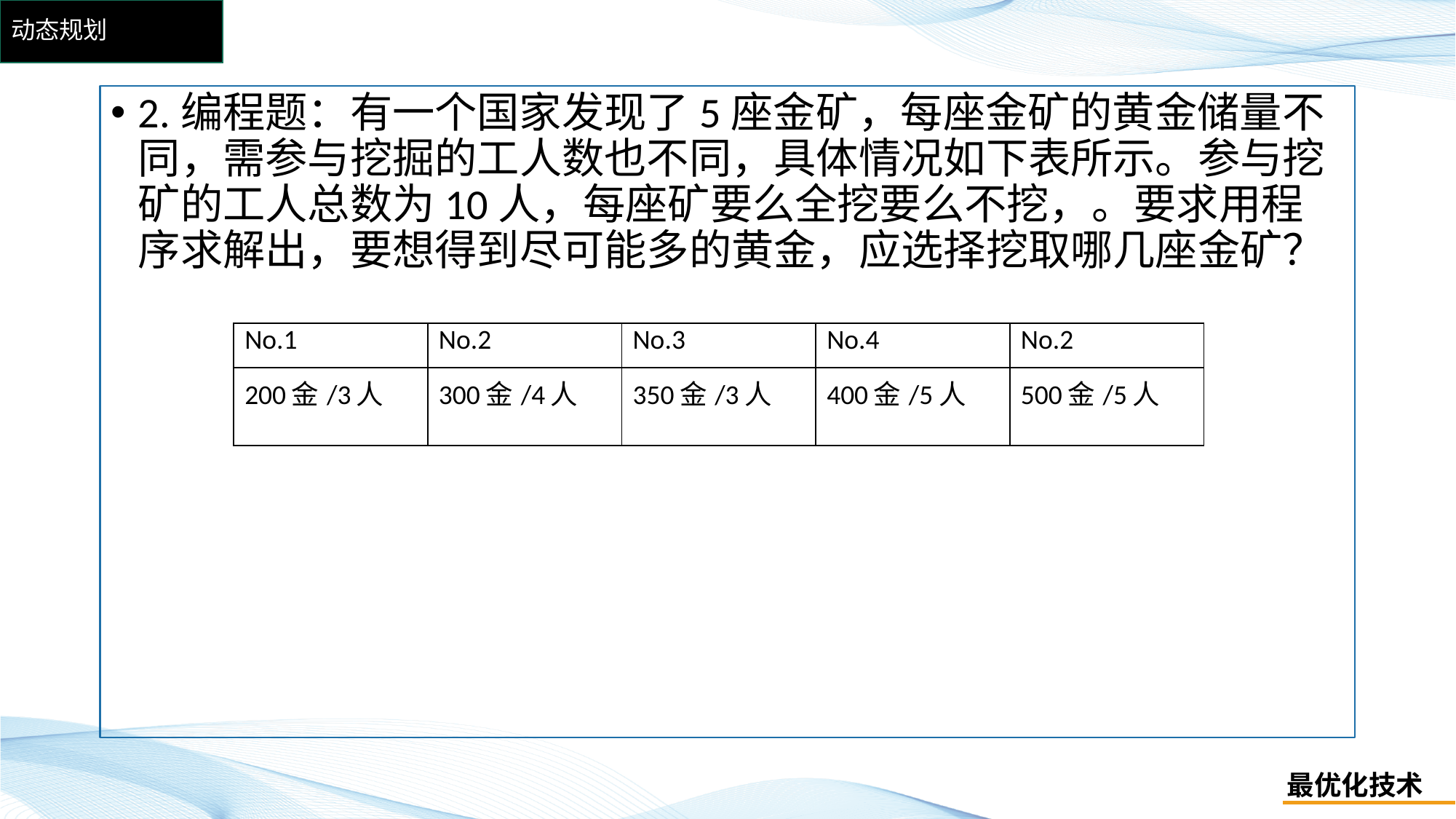

# 动态规划
2.编程题：有一个国家发现了5座金矿，每座金矿的黄金储量不同，需参与挖掘的工人数也不同，具体情况如下表所示。参与挖矿的工人总数为10人，每座矿要么全挖要么不挖，。要求用程序求解出，要想得到尽可能多的黄金，应选择挖取哪几座金矿？
| No.1 | No.2 | No.3 | No.4 | No.2 |
| --- | --- | --- | --- | --- |
| 200金/3人 | 300金/4人 | 350金/3人 | 400金/5人 | 500金/5人 |